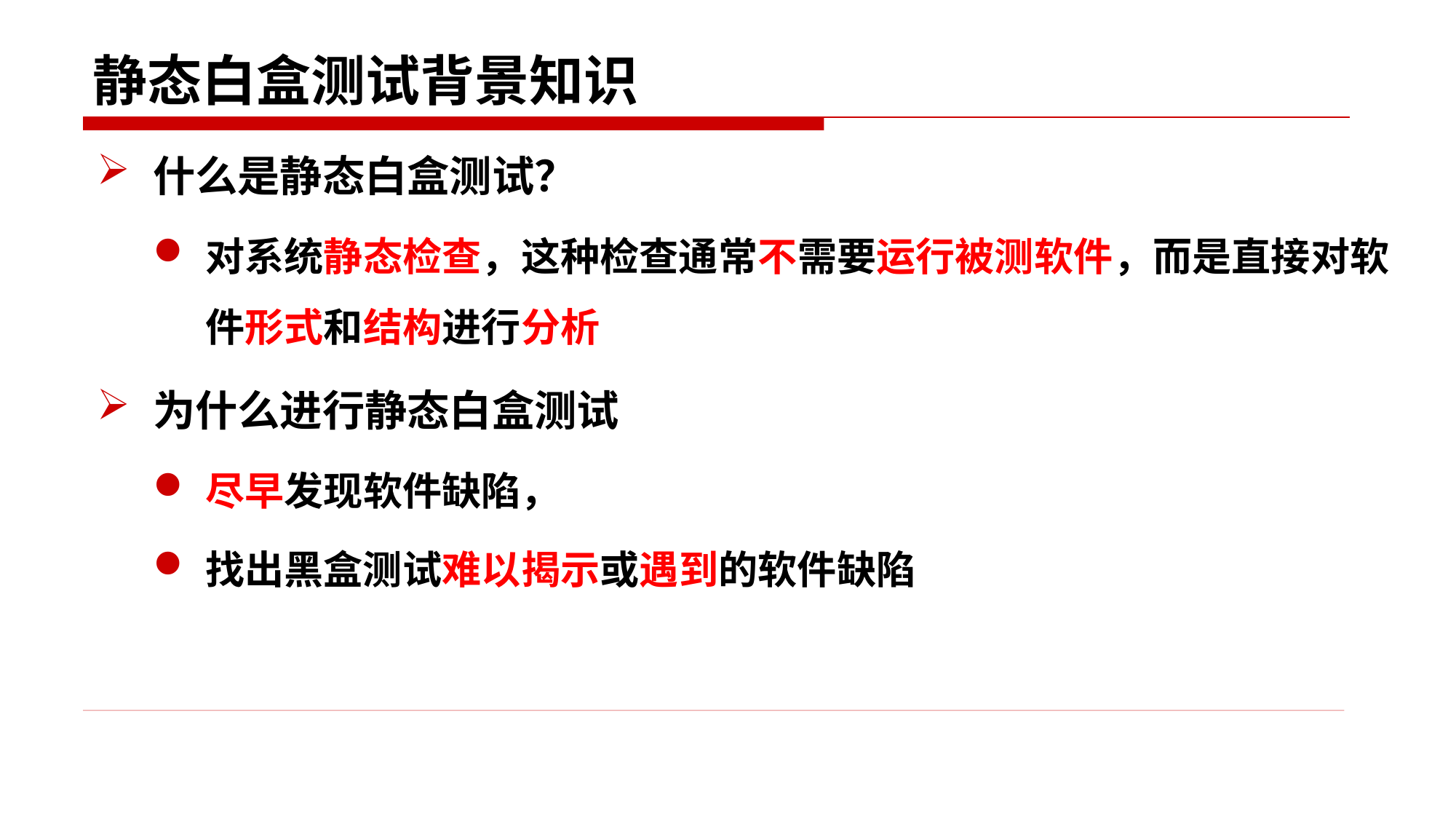

# 静态白盒测试背景知识
什么是静态白盒测试？
对系统静态检查，这种检查通常不需要运行被测软件，而是直接对软件形式和结构进行分析
为什么进行静态白盒测试
尽早发现软件缺陷，
找出黑盒测试难以揭示或遇到的软件缺陷